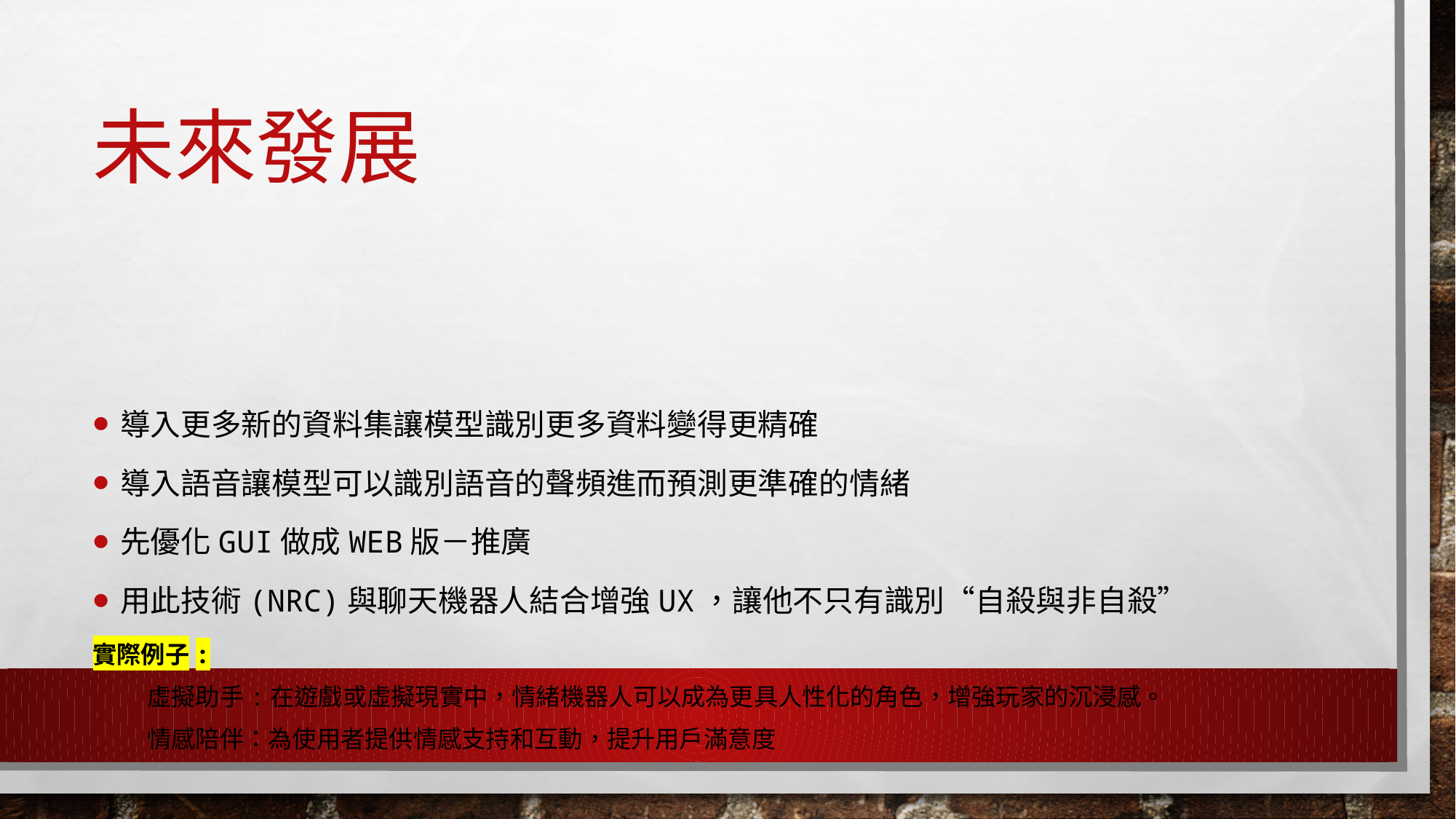

# 未來發展
導入更多新的資料集讓模型識別更多資料變得更精確
導入語音讓模型可以識別語音的聲頻進而預測更準確的情緒
先優化gui做成web版－推廣
用此技術(nrc)與聊天機器人結合增強ux，讓他不只有識別“自殺與非自殺”
實際例子:
虛擬助手:在遊戲或虛擬現實中，情緒機器人可以成為更具人性化的角色，增強玩家的沉浸感。
情感陪伴：為使用者提供情感支持和互動，提升用戶滿意度